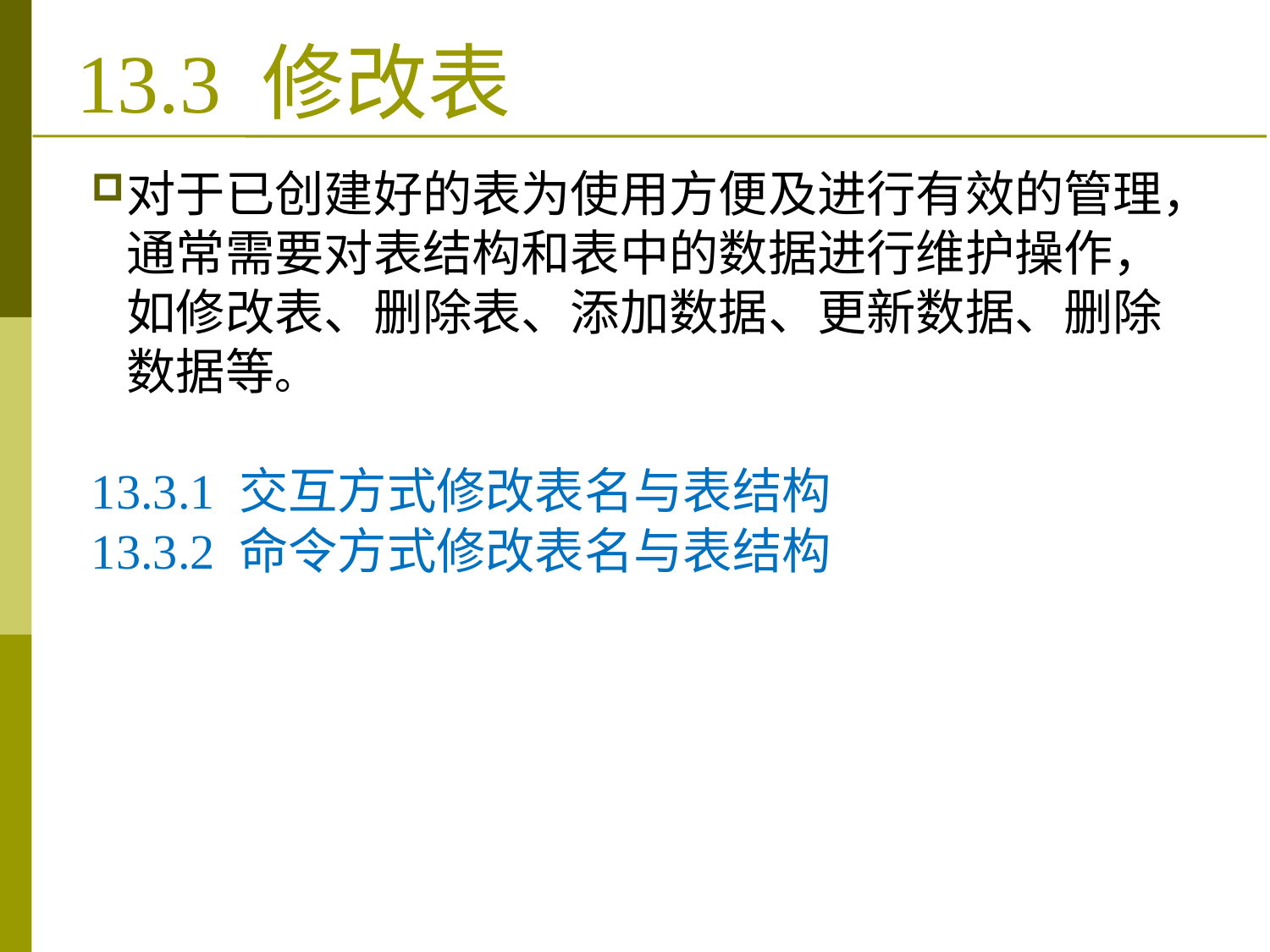

对于已创建好的表为使用方便及进行有效的管理，通常需要对表结构和表中的数据进行维护操作，如修改表、删除表、添加数据、更新数据、删除数据等。

13.3.1 交互方式修改表名与表结构
13.3.2 命令方式修改表名与表结构
# 13.3 修改表